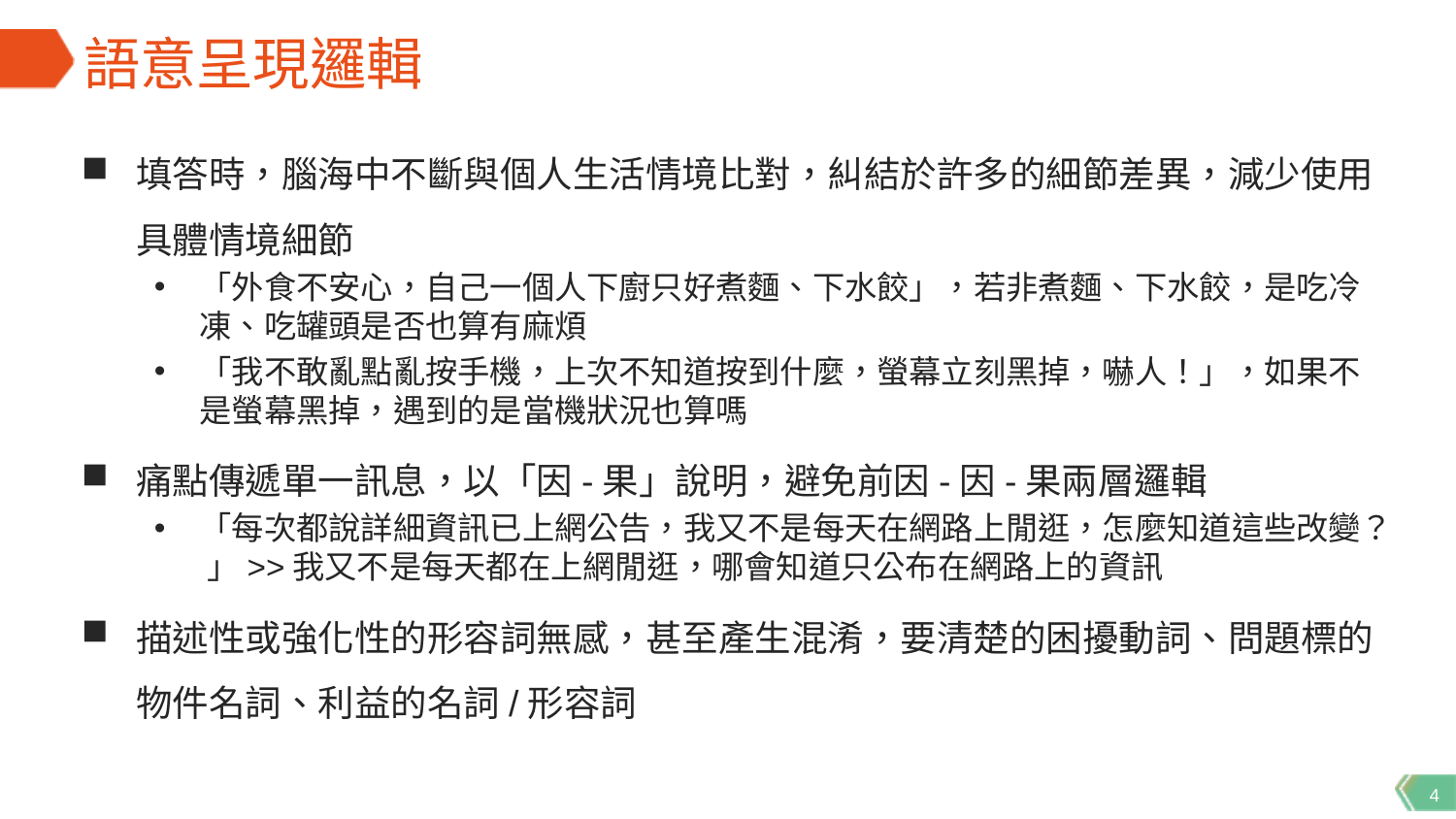

# 語意呈現邏輯
填答時，腦海中不斷與個人生活情境比對，糾結於許多的細節差異，減少使用具體情境細節
「外食不安心，自己一個人下廚只好煮麵、下水餃」，若非煮麵、下水餃，是吃冷凍、吃罐頭是否也算有麻煩
「我不敢亂點亂按手機，上次不知道按到什麼，螢幕立刻黑掉，嚇人！」，如果不是螢幕黑掉，遇到的是當機狀況也算嗎
痛點傳遞單一訊息，以「因-果」說明，避免前因-因-果兩層邏輯
「每次都說詳細資訊已上網公告，我又不是每天在網路上閒逛，怎麼知道這些改變？ 」>>我又不是每天都在上網閒逛，哪會知道只公布在網路上的資訊
描述性或強化性的形容詞無感，甚至產生混淆，要清楚的困擾動詞、問題標的物件名詞、利益的名詞/形容詞

4